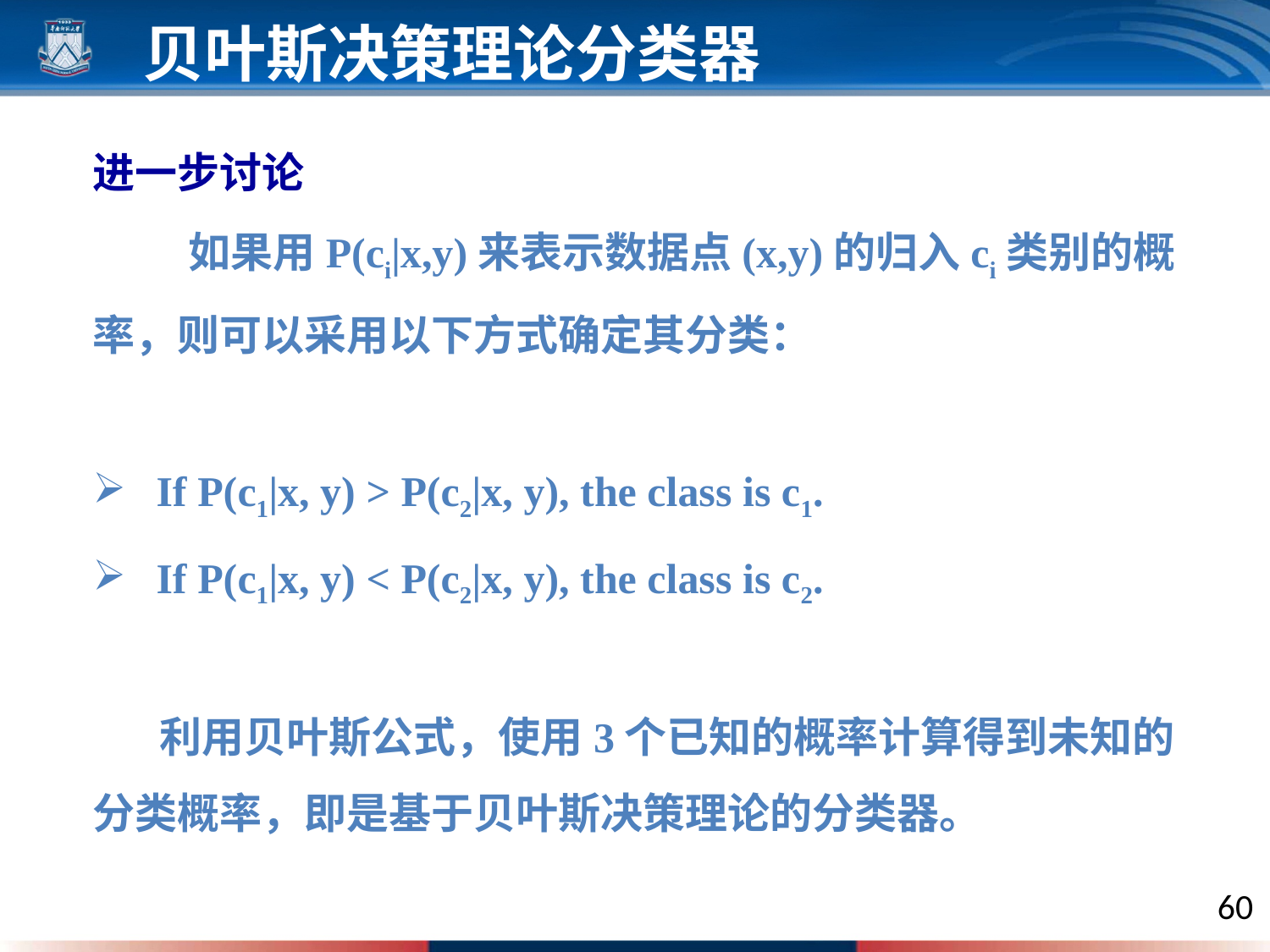

贝叶斯决策理论分类器
进一步讨论
         如果用P(ci|x,y)来表示数据点(x,y)的归入ci类别的概率，则可以采用以下方式确定其分类：

If P(c1|x, y) > P(c2|x, y), the class is c1.
If P(c1|x, y) < P(c2|x, y), the class is c2.

      利用贝叶斯公式，使用3个已知的概率计算得到未知的分类概率，即是基于贝叶斯决策理论的分类器。